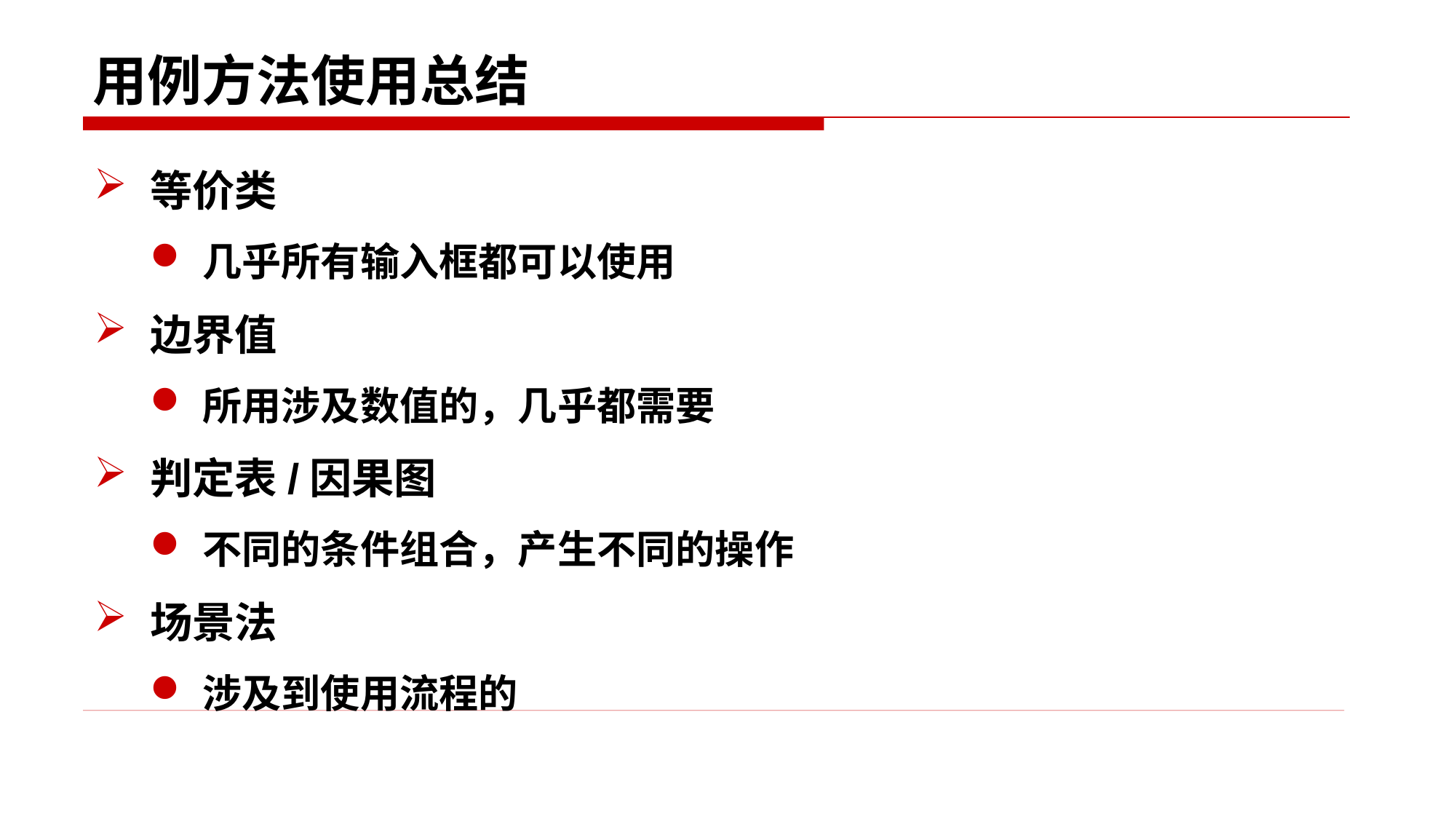

# 用例方法使用总结
等价类
几乎所有输入框都可以使用
边界值
所用涉及数值的，几乎都需要
判定表/因果图
不同的条件组合，产生不同的操作
场景法
涉及到使用流程的